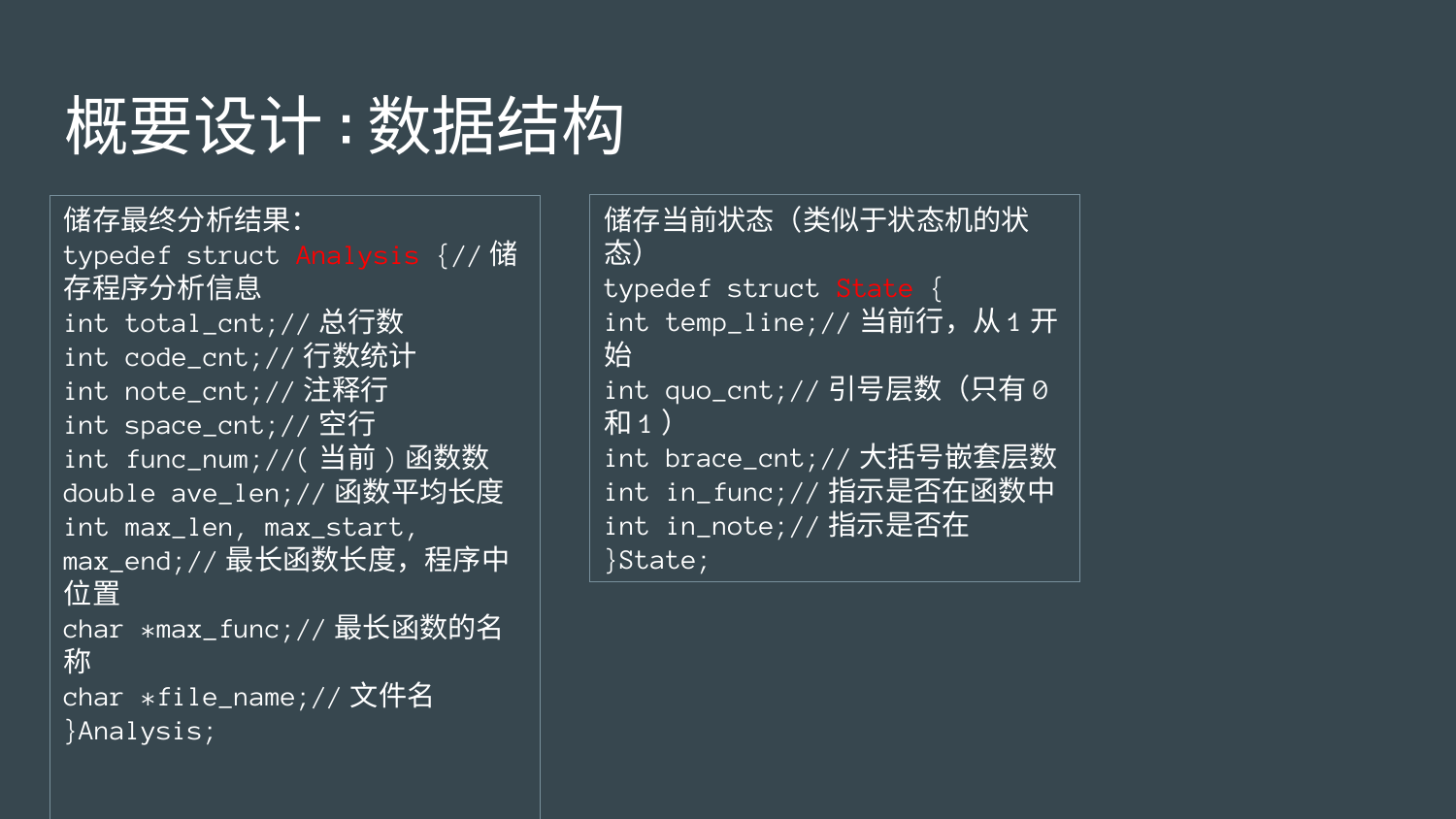

# 概要设计:数据结构
储存当前状态（类似于状态机的状态）
typedef struct State {
int temp_line;//当前行，从1开始
int quo_cnt;//引号层数（只有0和1）
int brace_cnt;//大括号嵌套层数
int in_func;//指示是否在函数中
int in_note;//指示是否在
}State;
储存最终分析结果：
typedef struct Analysis {//储存程序分析信息
int total_cnt;//总行数
int code_cnt;//行数统计
int note_cnt;//注释行
int space_cnt;//空行
int func_num;//(当前)函数数
double ave_len;//函数平均长度
int max_len, max_start, max_end;//最长函数长度，程序中位置
char *max_func;//最长函数的名称
char *file_name;//文件名
}Analysis;